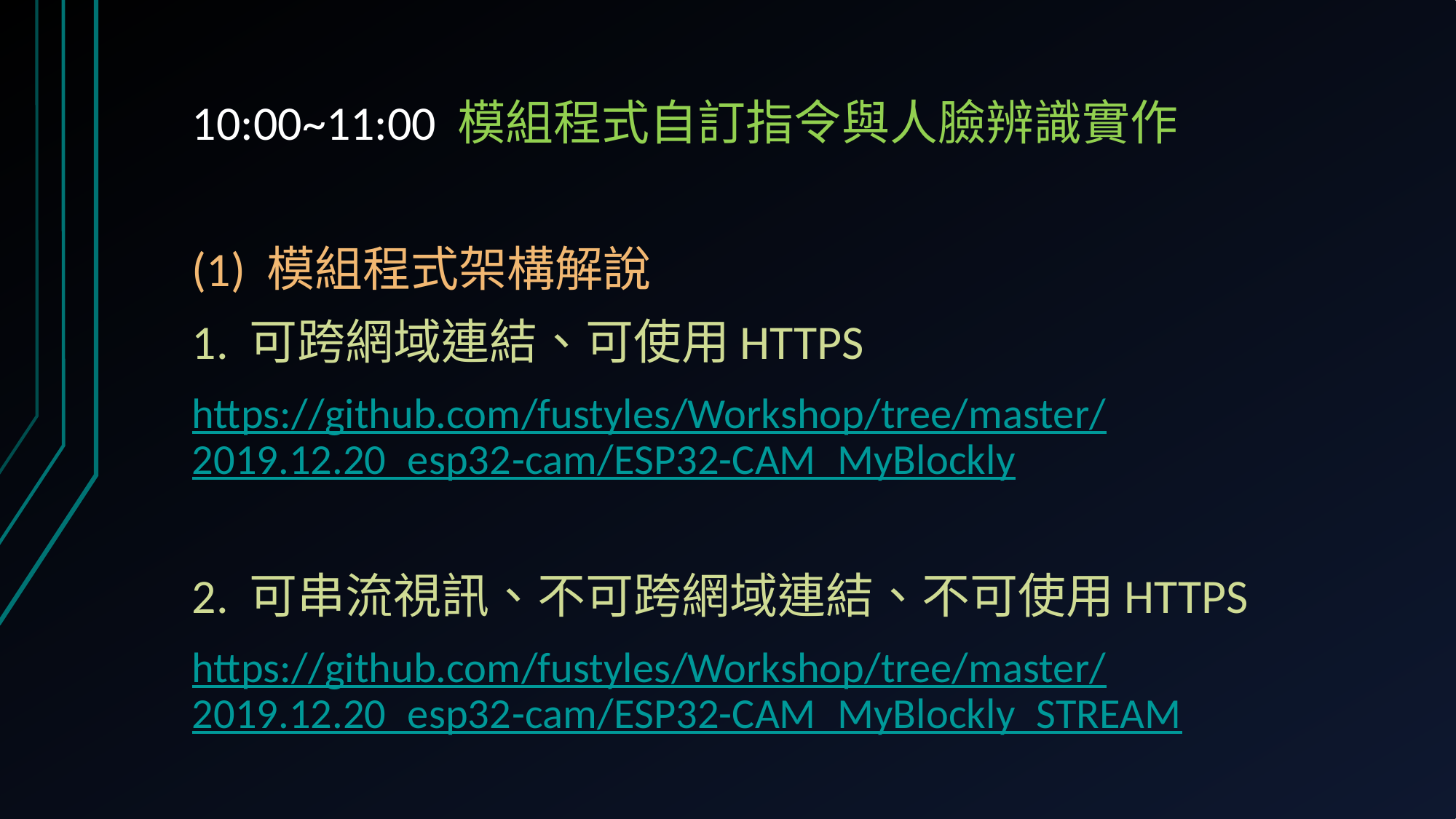

10:00~11:00 模組程式自訂指令與人臉辨識實作

(1) 模組程式架構解說
1. 可跨網域連結、可使用HTTPS
https://github.com/fustyles/Workshop/tree/master/2019.12.20_esp32-cam/ESP32-CAM_MyBlockly

2. 可串流視訊、不可跨網域連結、不可使用HTTPS
https://github.com/fustyles/Workshop/tree/master/2019.12.20_esp32-cam/ESP32-CAM_MyBlockly_STREAM